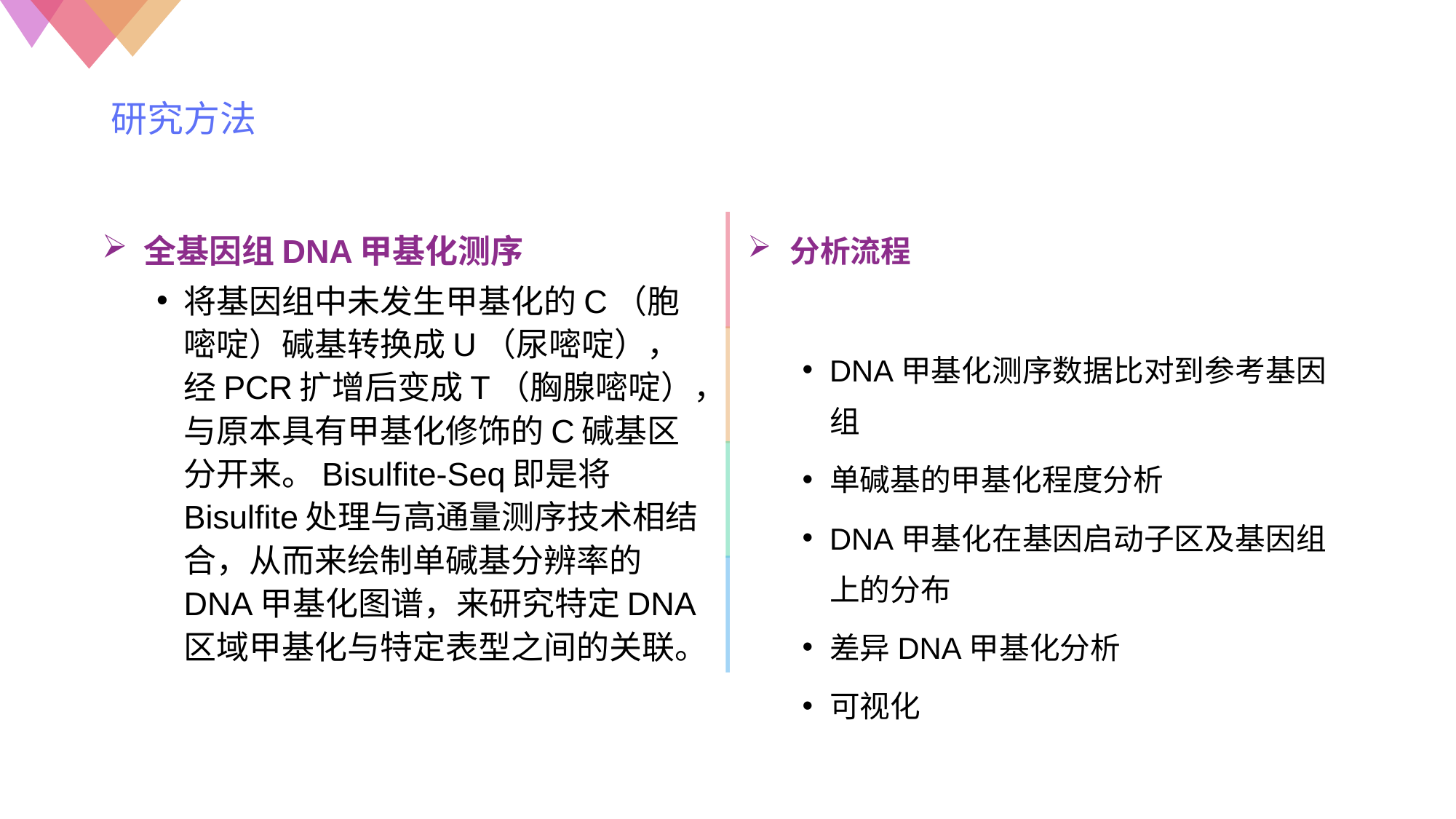

# 研究方法

全基因组DNA甲基化测序
将基因组中未发生甲基化的C（胞嘧啶）碱基转换成U（尿嘧啶），经PCR扩增后变成T（胸腺嘧啶），与原本具有甲基化修饰的C碱基区分开来。Bisulfite-Seq即是将Bisulfite处理与高通量测序技术相结合，从而来绘制单碱基分辨率的DNA甲基化图谱，来研究特定DNA区域甲基化与特定表型之间的关联。
分析流程

DNA甲基化测序数据比对到参考基因组
单碱基的甲基化程度分析
DNA甲基化在基因启动子区及基因组上的分布
差异DNA甲基化分析
可视化